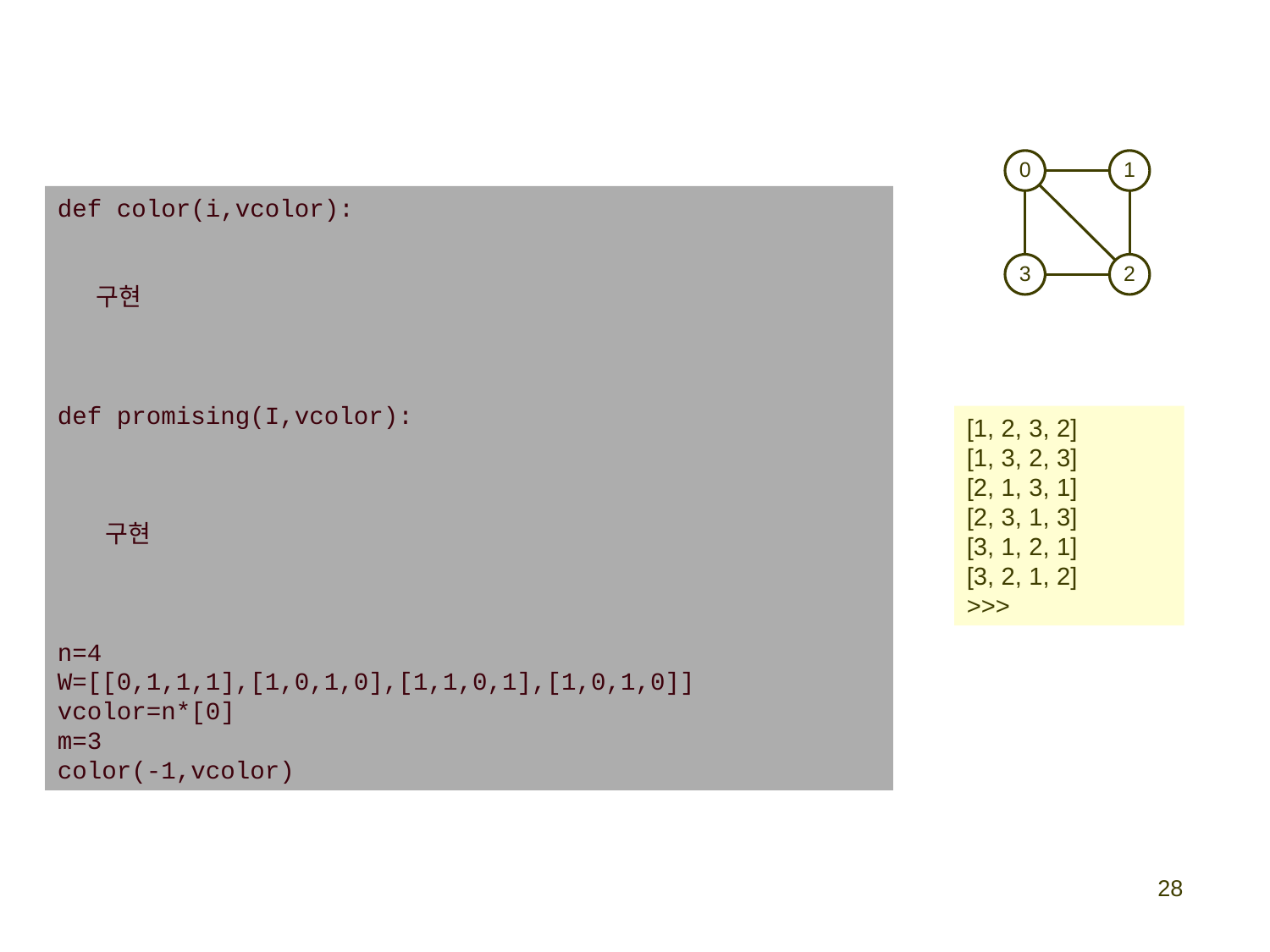

0
1
def color(i,vcolor):

      구현

def promising(I,vcolor):

      구현

n=4
W=[[0,1,1,1],[1,0,1,0],[1,1,0,1],[1,0,1,0]]
vcolor=n*[0]
m=3
color(-1,vcolor)
3
2
[1, 2, 3, 2]
[1, 3, 2, 3]
[2, 1, 3, 1]
[2, 3, 1, 3]
[3, 1, 2, 1]
[3, 2, 1, 2]
>>>
28